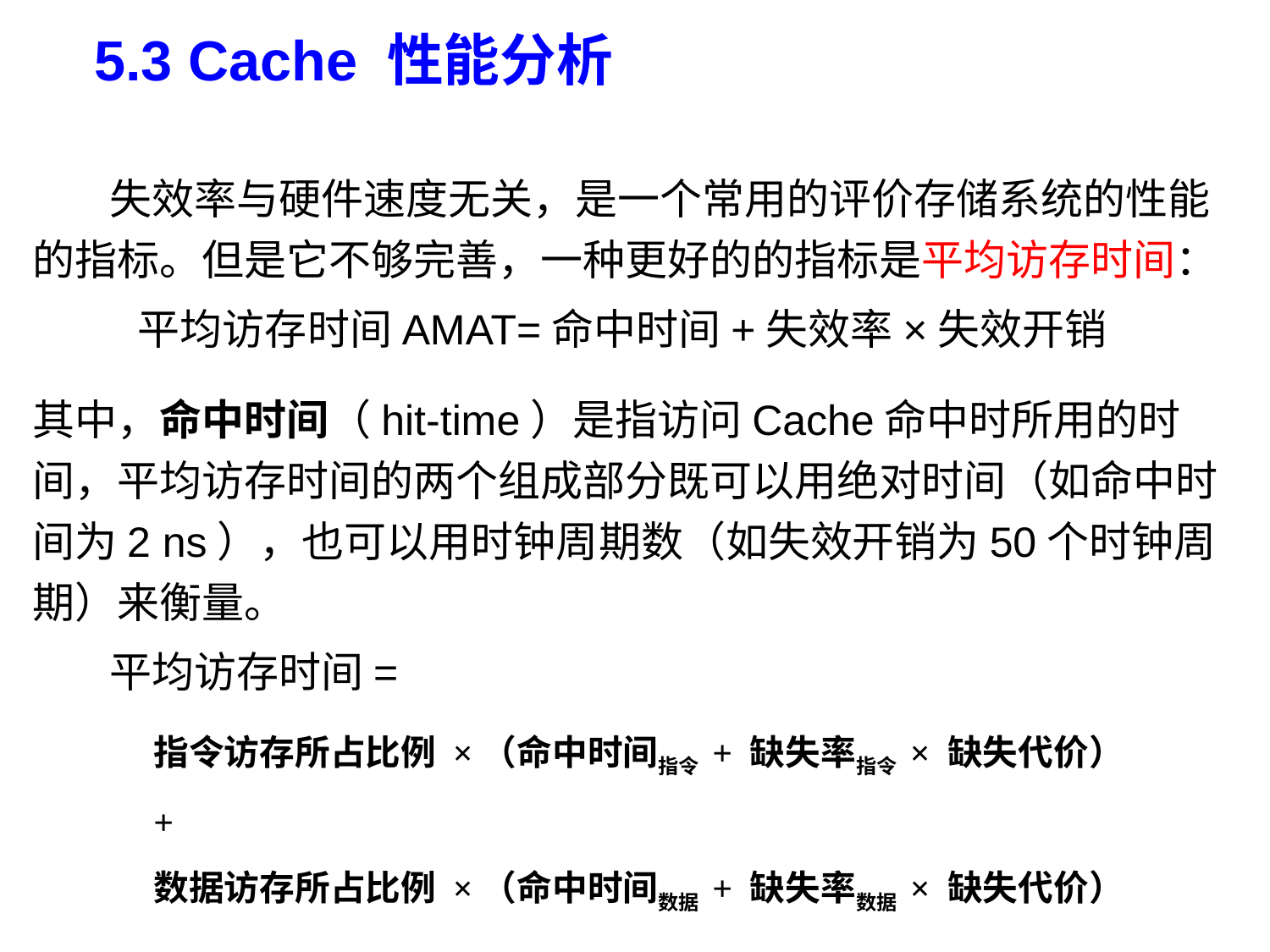

5.3 Cache 性能分析
       失效率与硬件速度无关，是一个常用的评价存储系统的性能的指标。但是它不够完善，一种更好的的指标是平均访存时间：
          平均访存时间AMAT=命中时间+失效率×失效开销
其中，命中时间（hit-time）是指访问Cache命中时所用的时间，平均访存时间的两个组成部分既可以用绝对时间（如命中时间为2 ns），也可以用时钟周期数（如失效开销为50个时钟周期）来衡量。
       平均访存时间=
指令访存所占比例 ×（命中时间指令 + 缺失率指令 × 缺失代价）+
数据访存所占比例 ×（命中时间数据 + 缺失率数据 × 缺失代价）
50